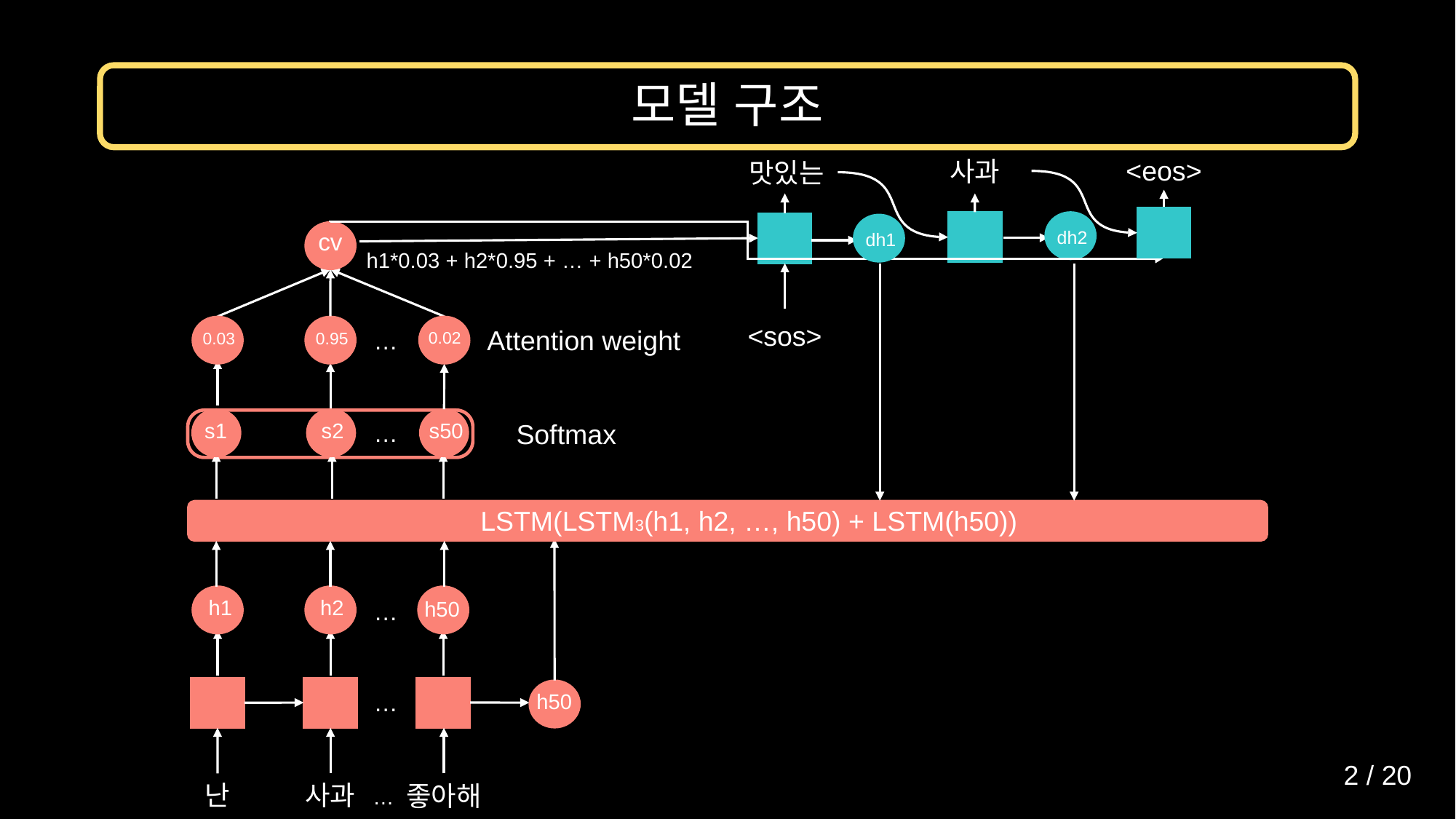

# 모델 구조
<eos>
사과
맛있는

dh2
cv

dh1
h1*0.03 + h2*0.95 + … + h50*0.02
<sos>

Attention weight
 …
0.02
0.03
0.95

Softmax
s1
s2
s50
 …
LSTM(LSTM3(h1, h2, …, h50) + LSTM(h50))

h1
h2
h50
 …

 …
h50
난
사과
좋아해
 …
2 / 20